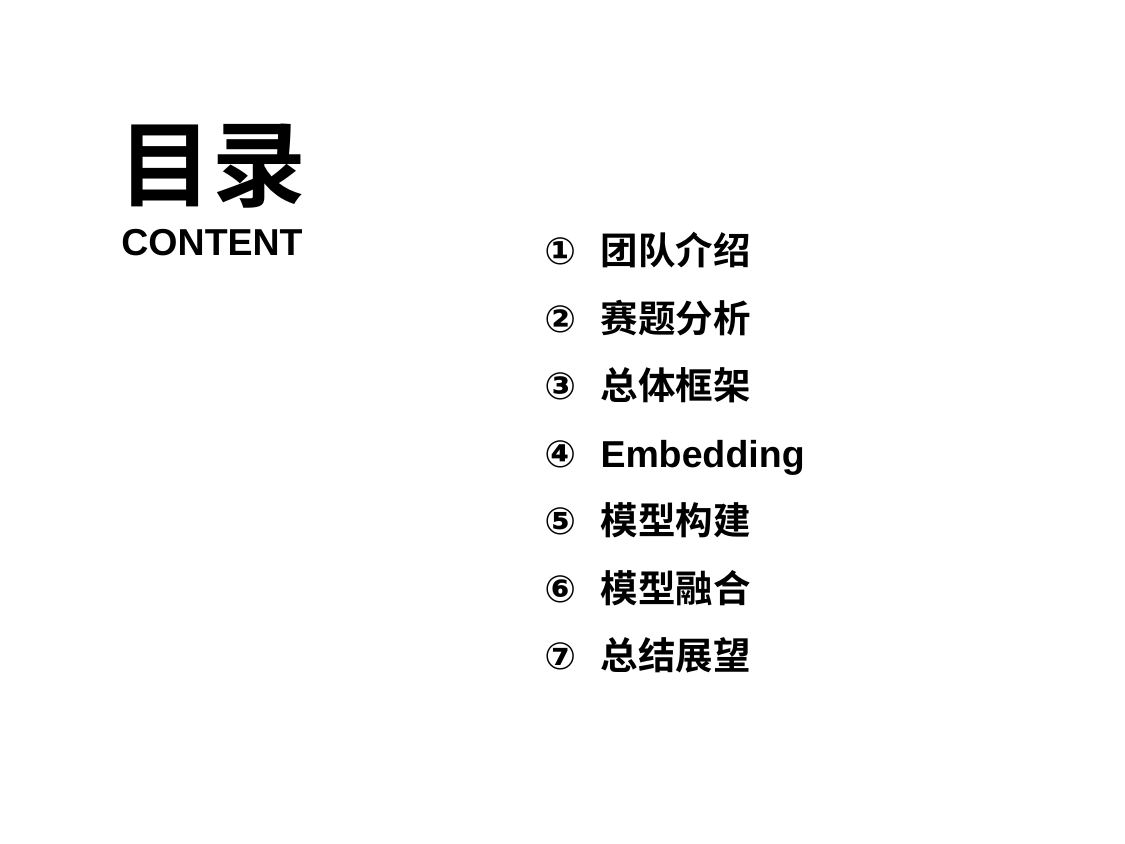

目录
CONTENT
团队介绍
赛题分析
总体框架
Embedding
模型构建
模型融合
总结展望